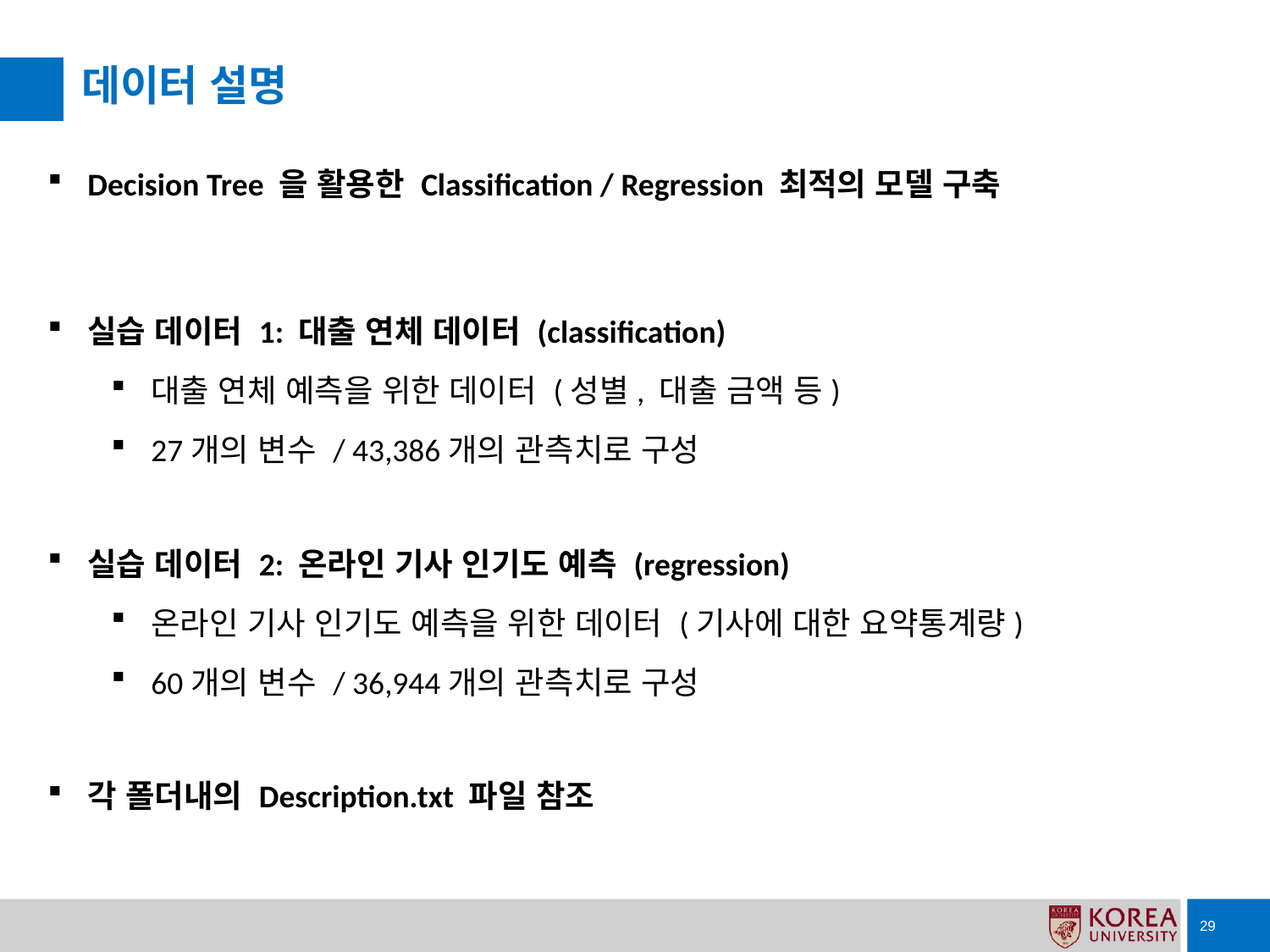

# 데이터 설명
Decision Tree 을 활용한 Classification / Regression 최적의 모델 구축
실습 데이터 1: 대출 연체 데이터 (classification)
대출 연체 예측을 위한 데이터 (성별, 대출 금액 등)
27개의 변수 / 43,386개의 관측치로 구성
실습 데이터 2: 온라인 기사 인기도 예측 (regression)
온라인 기사 인기도 예측을 위한 데이터 (기사에 대한 요약통계량)
60개의 변수 / 36,944개의 관측치로 구성
각 폴더내의 Description.txt 파일 참조